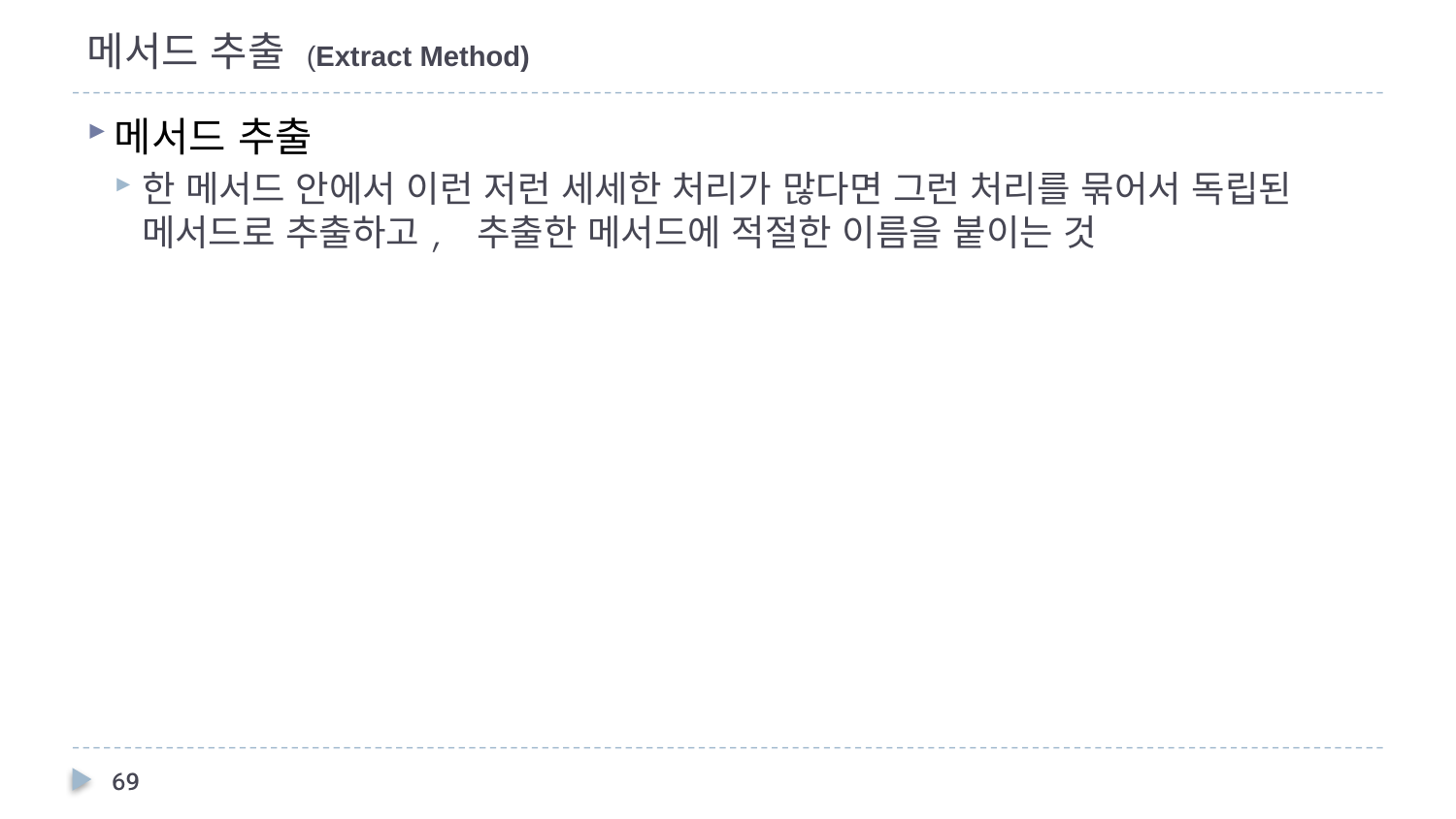

# 메서드 추출 (Extract Method)
메서드 추출
한 메서드 안에서 이런 저런 세세한 처리가 많다면 그런 처리를 묶어서 독립된 메서드로 추출하고, 추출한 메서드에 적절한 이름을 붙이는 것
69